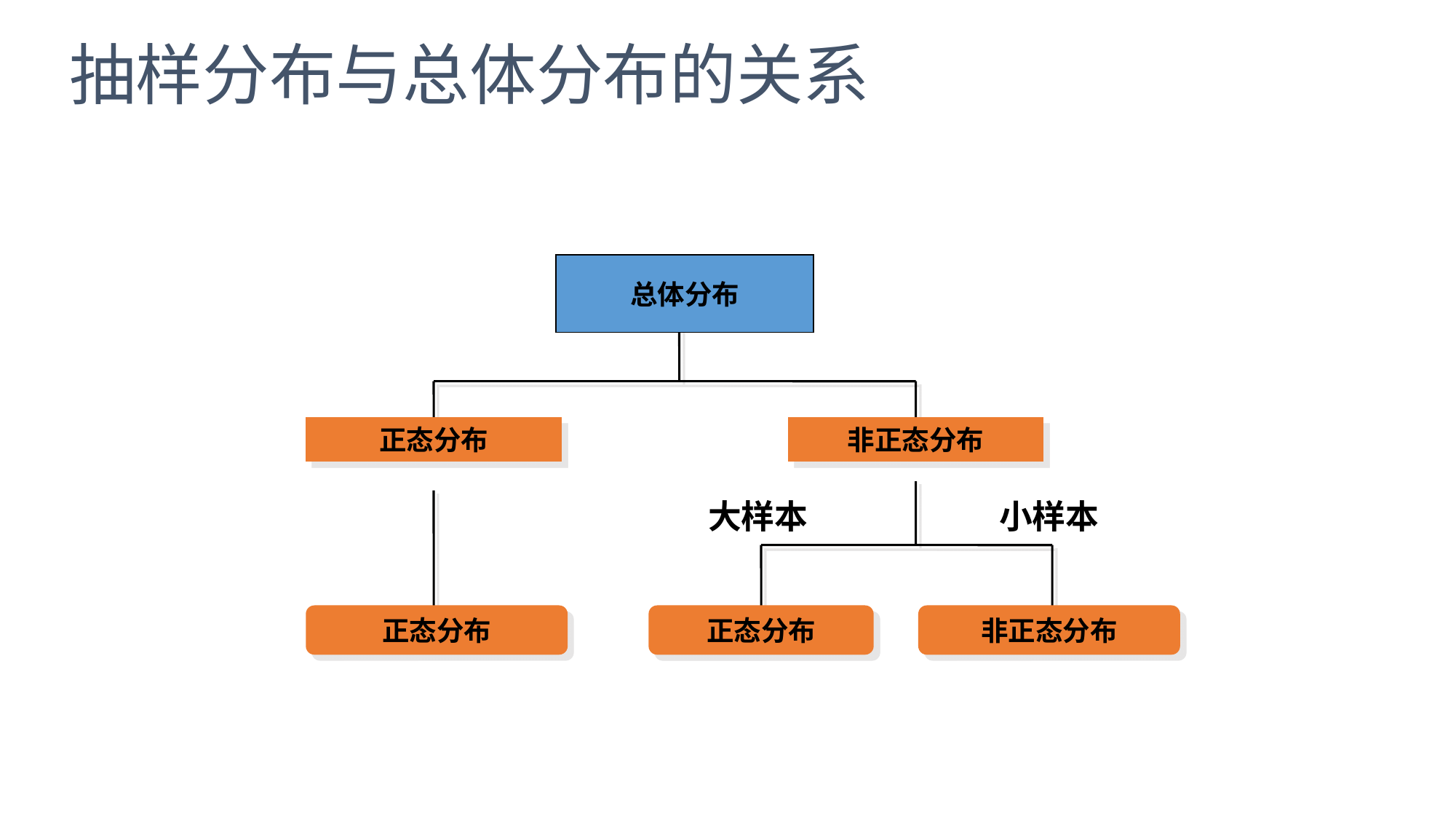

# 抽样分布与总体分布的关系
总体分布

正态分布
非正态分布

大样本
小样本

正态分布
正态分布
非正态分布